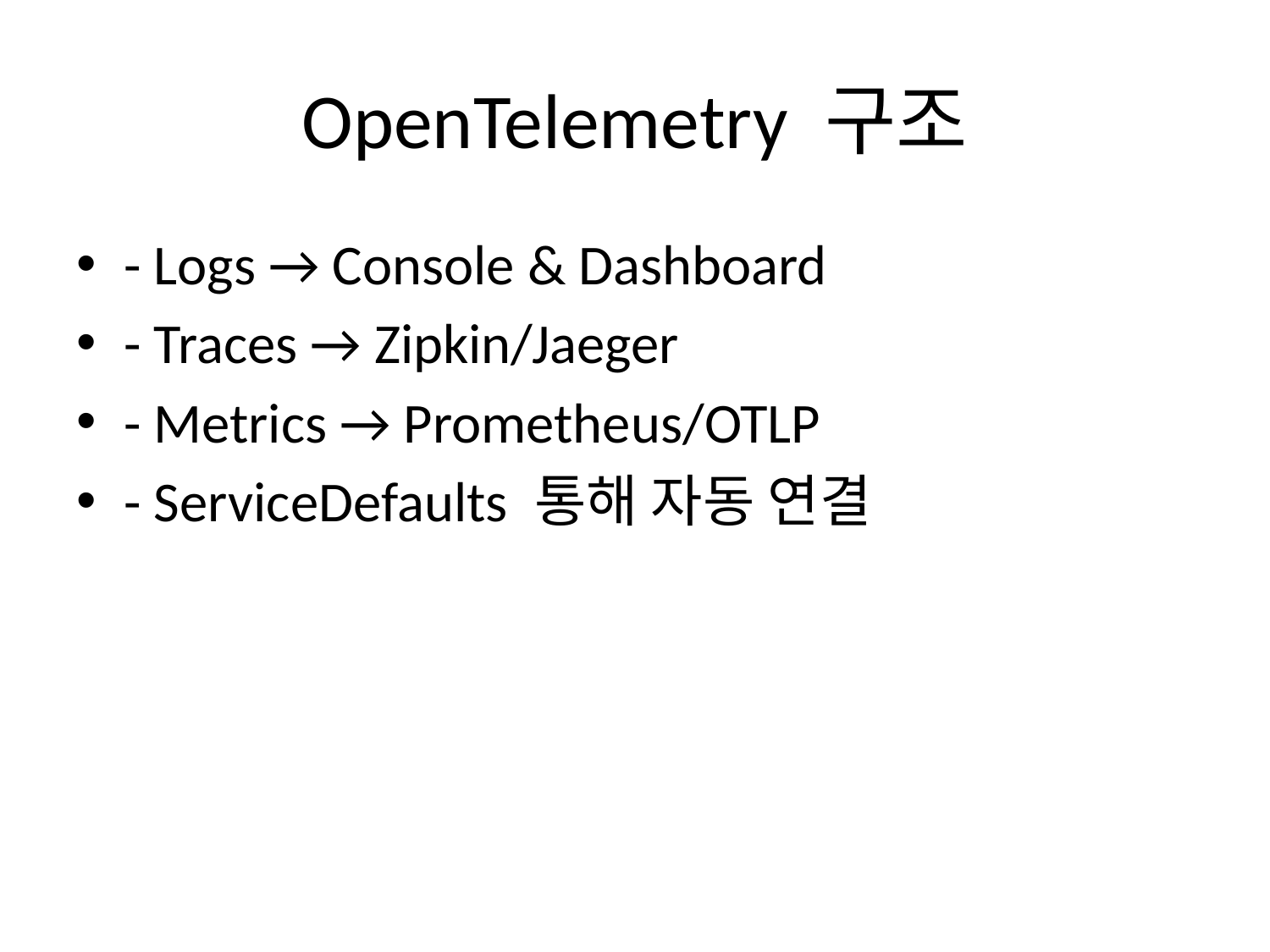

# OpenTelemetry 구조
- Logs → Console & Dashboard
- Traces → Zipkin/Jaeger
- Metrics → Prometheus/OTLP
- ServiceDefaults 통해 자동 연결